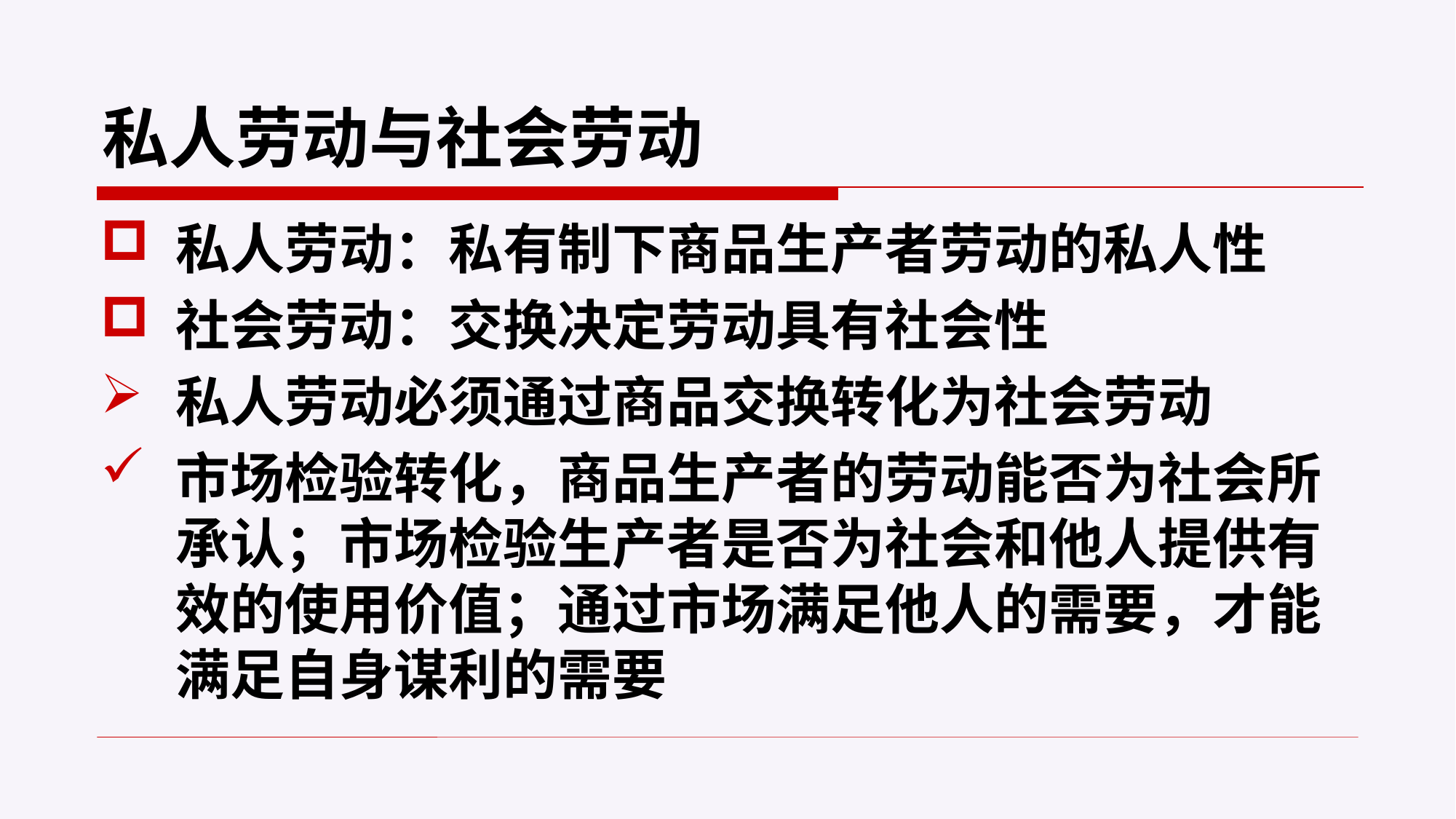

# 私人劳动与社会劳动
私人劳动：私有制下商品生产者劳动的私人性
社会劳动：交换决定劳动具有社会性
私人劳动必须通过商品交换转化为社会劳动
市场检验转化，商品生产者的劳动能否为社会所承认；市场检验生产者是否为社会和他人提供有效的使用价值；通过市场满足他人的需要，才能满足自身谋利的需要